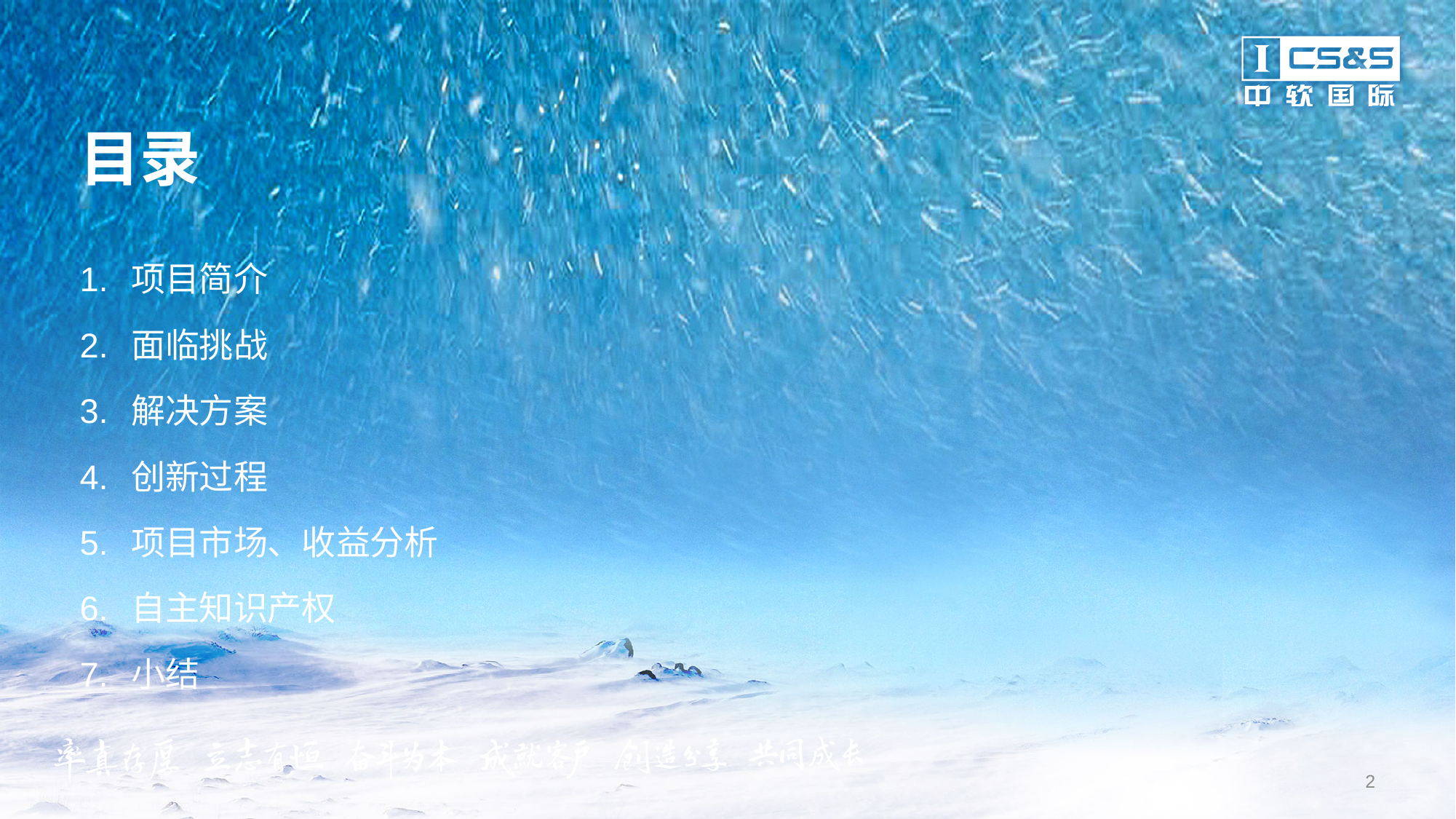

项目简介
面临挑战
解决方案
创新过程
项目市场、收益分析
自主知识产权
小结
2